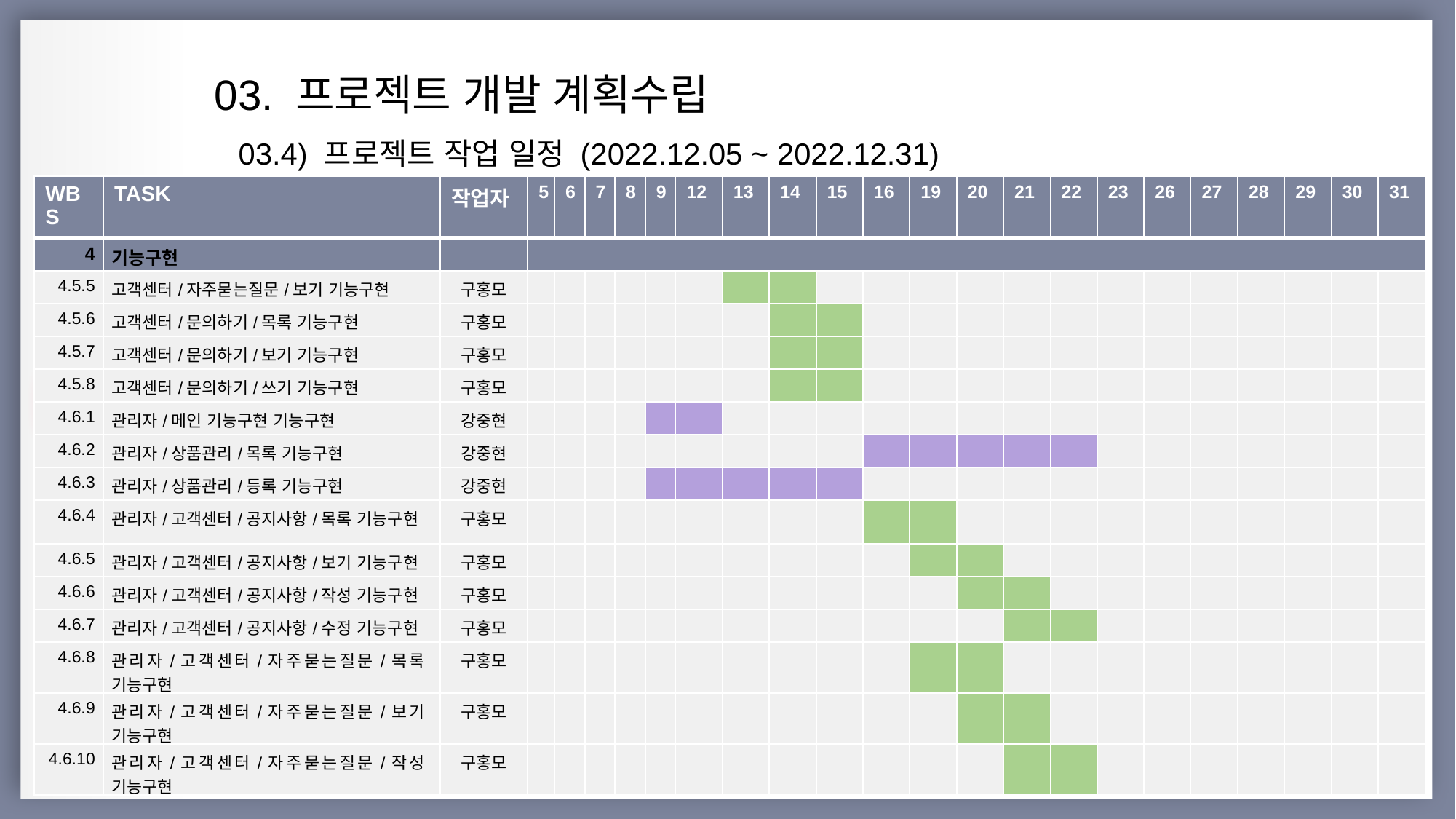

03. 프로젝트 개발 계획수립
03.4) 프로젝트 작업 일정 (2022.12.05 ~ 2022.12.31)
|  |
| --- |
| 프로젝트 개요 |
| 팀 구성 |
| 프로젝트 개발 계획 수립 |
| 프로젝트 작업 내역 |
|  |
|  |
|  |
|  |
| WBS | TASK | 작업자 | 5 | 6 | 7 | 8 | 9 | 12 | 13 | 14 | 15 | 16 | 19 | 20 | 21 | 22 | 23 | 26 | 27 | 28 | 29 | 30 | 31 |
| --- | --- | --- | --- | --- | --- | --- | --- | --- | --- | --- | --- | --- | --- | --- | --- | --- | --- | --- | --- | --- | --- | --- | --- |
| 4 | 기능구현 |  |  |  |  |  |  |  |  |  |  |  |  |  |  |  |  |  |  |  |  |  |  |
| 4.5.5 | 고객센터/자주묻는질문/보기 기능구현 | 구홍모 |  |  |  |  |  |  |  |  |  |  |  |  |  |  |  |  |  |  |  |  |  |
| 4.5.6 | 고객센터/문의하기/목록 기능구현 | 구홍모 |  |  |  |  |  |  |  |  |  |  |  |  |  |  |  |  |  |  |  |  |  |
| 4.5.7 | 고객센터/문의하기/보기 기능구현 | 구홍모 |  |  |  |  |  |  |  |  |  |  |  |  |  |  |  |  |  |  |  |  |  |
| 4.5.8 | 고객센터/문의하기/쓰기 기능구현 | 구홍모 |  |  |  |  |  |  |  |  |  |  |  |  |  |  |  |  |  |  |  |  |  |
| 4.6.1 | 관리자/메인 기능구현 기능구현 | 강중현 |  |  |  |  |  |  |  |  |  |  |  |  |  |  |  |  |  |  |  |  |  |
| 4.6.2 | 관리자/상품관리/목록 기능구현 | 강중현 |  |  |  |  |  |  |  |  |  |  |  |  |  |  |  |  |  |  |  |  |  |
| 4.6.3 | 관리자/상품관리/등록 기능구현 | 강중현 |  |  |  |  |  |  |  |  |  |  |  |  |  |  |  |  |  |  |  |  |  |
| 4.6.4 | 관리자/고객센터/공지사항/목록 기능구현 | 구홍모 |  |  |  |  |  |  |  |  |  |  |  |  |  |  |  |  |  |  |  |  |  |
| 4.6.5 | 관리자/고객센터/공지사항/보기 기능구현 | 구홍모 |  |  |  |  |  |  |  |  |  |  |  |  |  |  |  |  |  |  |  |  |  |
| 4.6.6 | 관리자/고객센터/공지사항/작성 기능구현 | 구홍모 |  |  |  |  |  |  |  |  |  |  |  |  |  |  |  |  |  |  |  |  |  |
| 4.6.7 | 관리자/고객센터/공지사항/수정 기능구현 | 구홍모 |  |  |  |  |  |  |  |  |  |  |  |  |  |  |  |  |  |  |  |  |  |
| 4.6.8 | 관리자/고객센터/자주묻는질문/목록 기능구현 | 구홍모 |  |  |  |  |  |  |  |  |  |  |  |  |  |  |  |  |  |  |  |  |  |
| 4.6.9 | 관리자/고객센터/자주묻는질문/보기 기능구현 | 구홍모 |  |  |  |  |  |  |  |  |  |  |  |  |  |  |  |  |  |  |  |  |  |
| 4.6.10 | 관리자/고객센터/자주묻는질문/작성 기능구현 | 구홍모 |  |  |  |  |  |  |  |  |  |  |  |  |  |  |  |  |  |  |  |  |  |